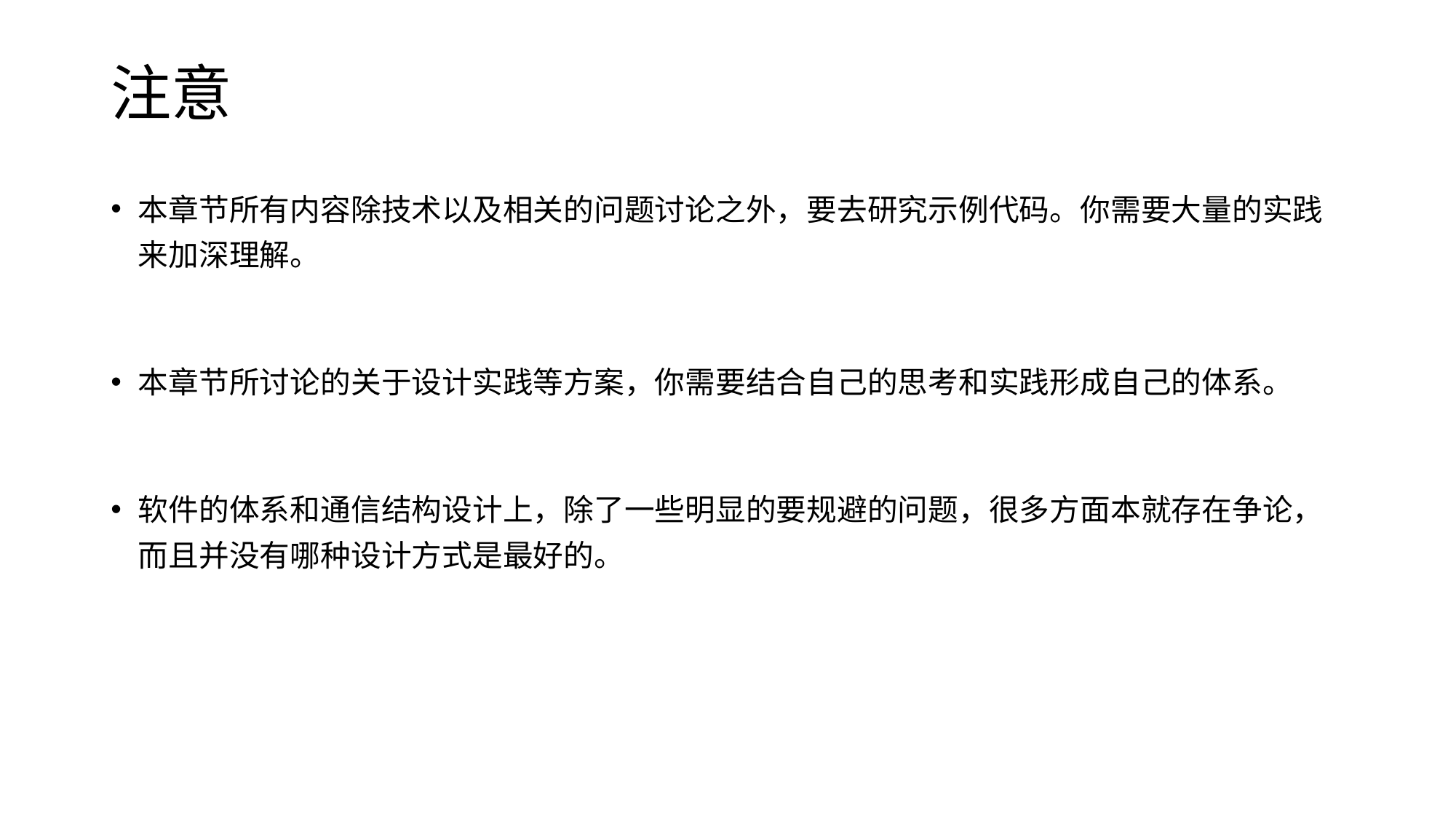

# 注意
本章节所有内容除技术以及相关的问题讨论之外，要去研究示例代码。你需要大量的实践来加深理解。

本章节所讨论的关于设计实践等方案，你需要结合自己的思考和实践形成自己的体系。

软件的体系和通信结构设计上，除了一些明显的要规避的问题，很多方面本就存在争论，而且并没有哪种设计方式是最好的。